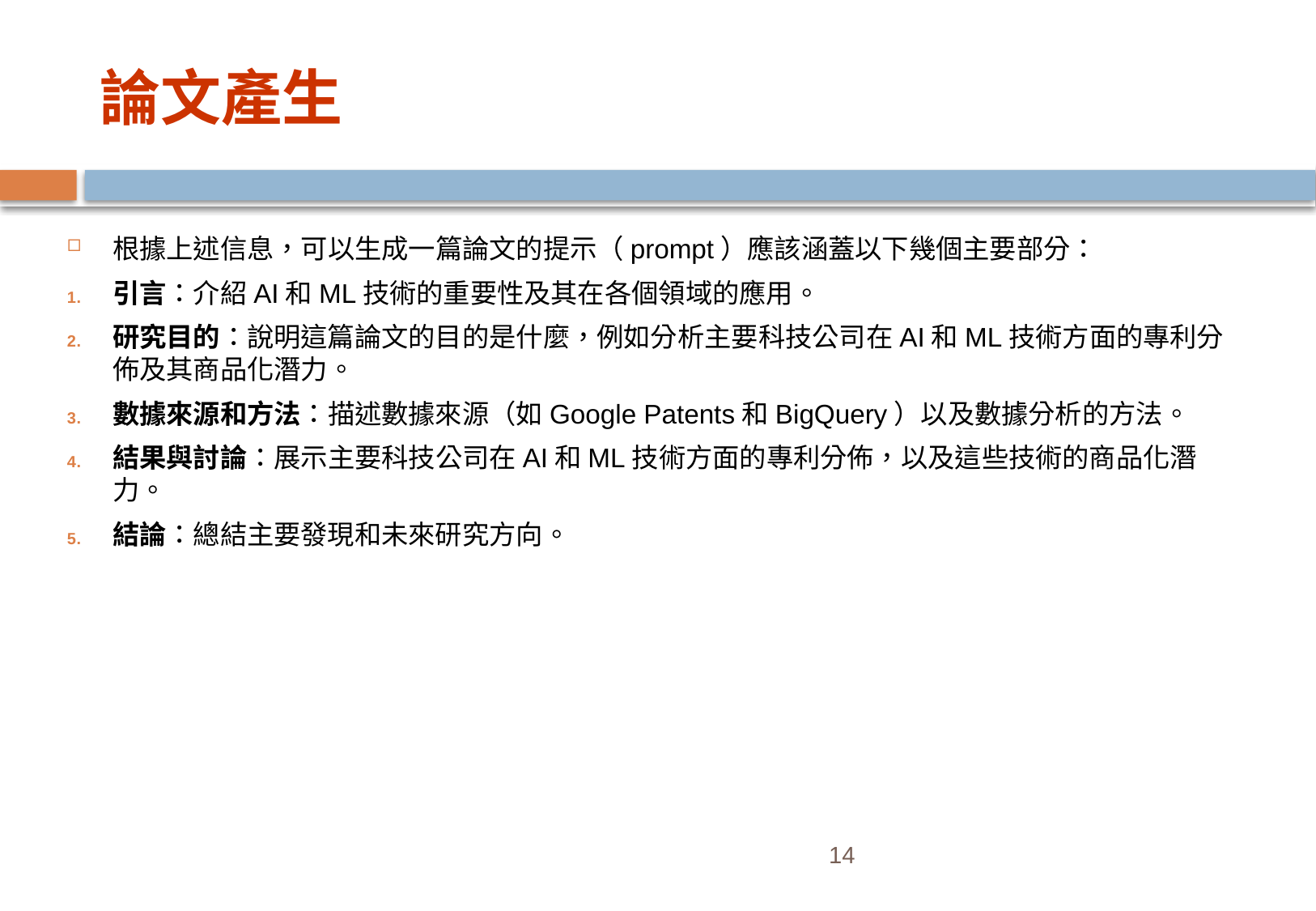

# 論文產生
根據上述信息，可以生成一篇論文的提示（prompt）應該涵蓋以下幾個主要部分：
引言：介紹AI和ML技術的重要性及其在各個領域的應用。
研究目的：說明這篇論文的目的是什麼，例如分析主要科技公司在AI和ML技術方面的專利分佈及其商品化潛力。
數據來源和方法：描述數據來源（如Google Patents和BigQuery）以及數據分析的方法。
結果與討論：展示主要科技公司在AI和ML技術方面的專利分佈，以及這些技術的商品化潛力。
結論：總結主要發現和未來研究方向。

14